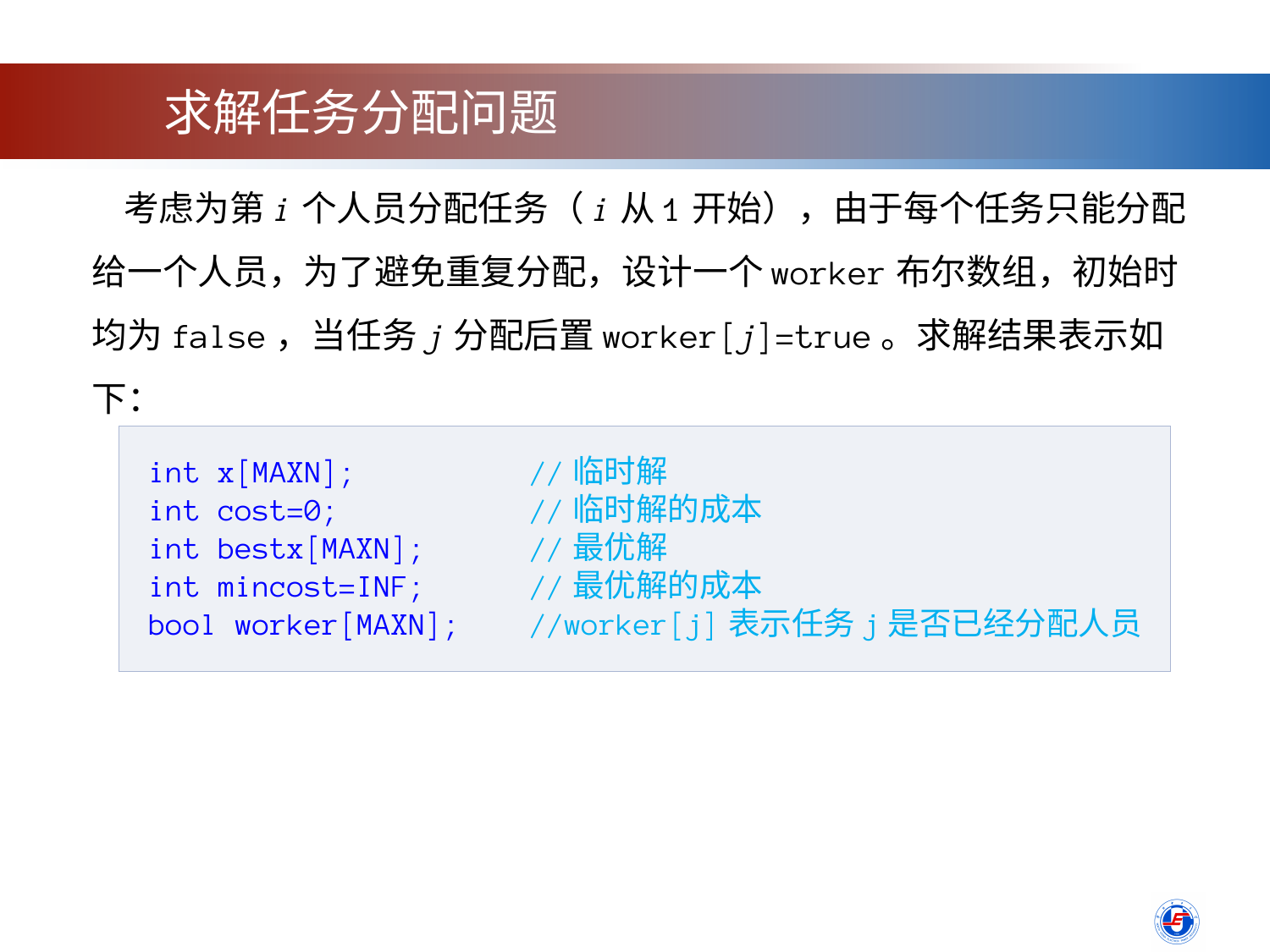

求解任务分配问题
   考虑为第i个人员分配任务（i从1开始），由于每个任务只能分配给一个人员，为了避免重复分配，设计一个worker布尔数组，初始时均为false，当任务j分配后置worker[j]=true。求解结果表示如下：
int x[MAXN];		//临时解
int cost=0;		//临时解的成本
int bestx[MAXN];	//最优解
int mincost=INF;	//最优解的成本
bool worker[MAXN];	//worker[j]表示任务j是否已经分配人员